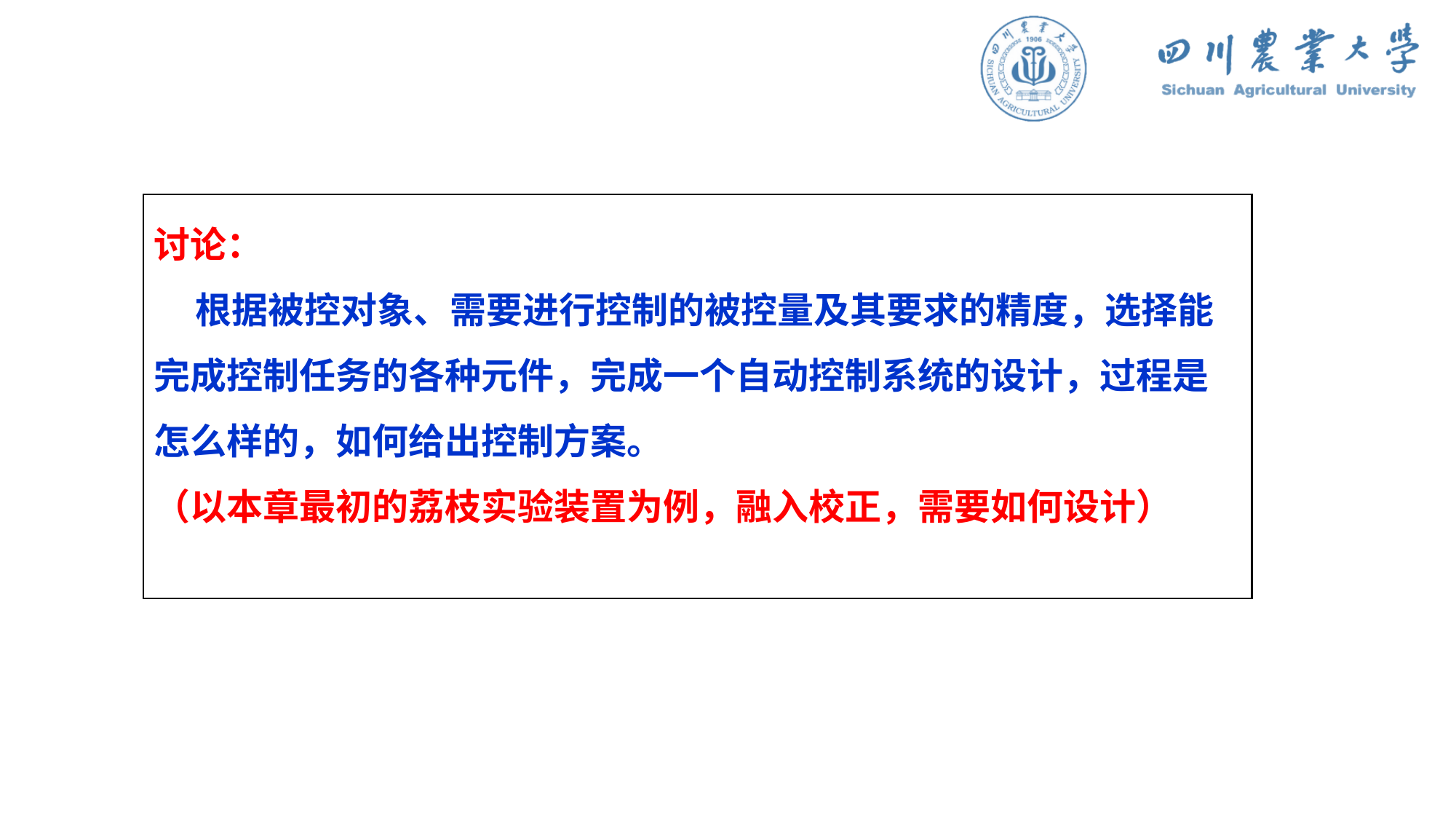

讨论：
    根据被控对象、需要进行控制的被控量及其要求的精度，选择能完成控制任务的各种元件，完成一个自动控制系统的设计，过程是怎么样的，如何给出控制方案。
（以本章最初的荔枝实验装置为例，融入校正，需要如何设计）